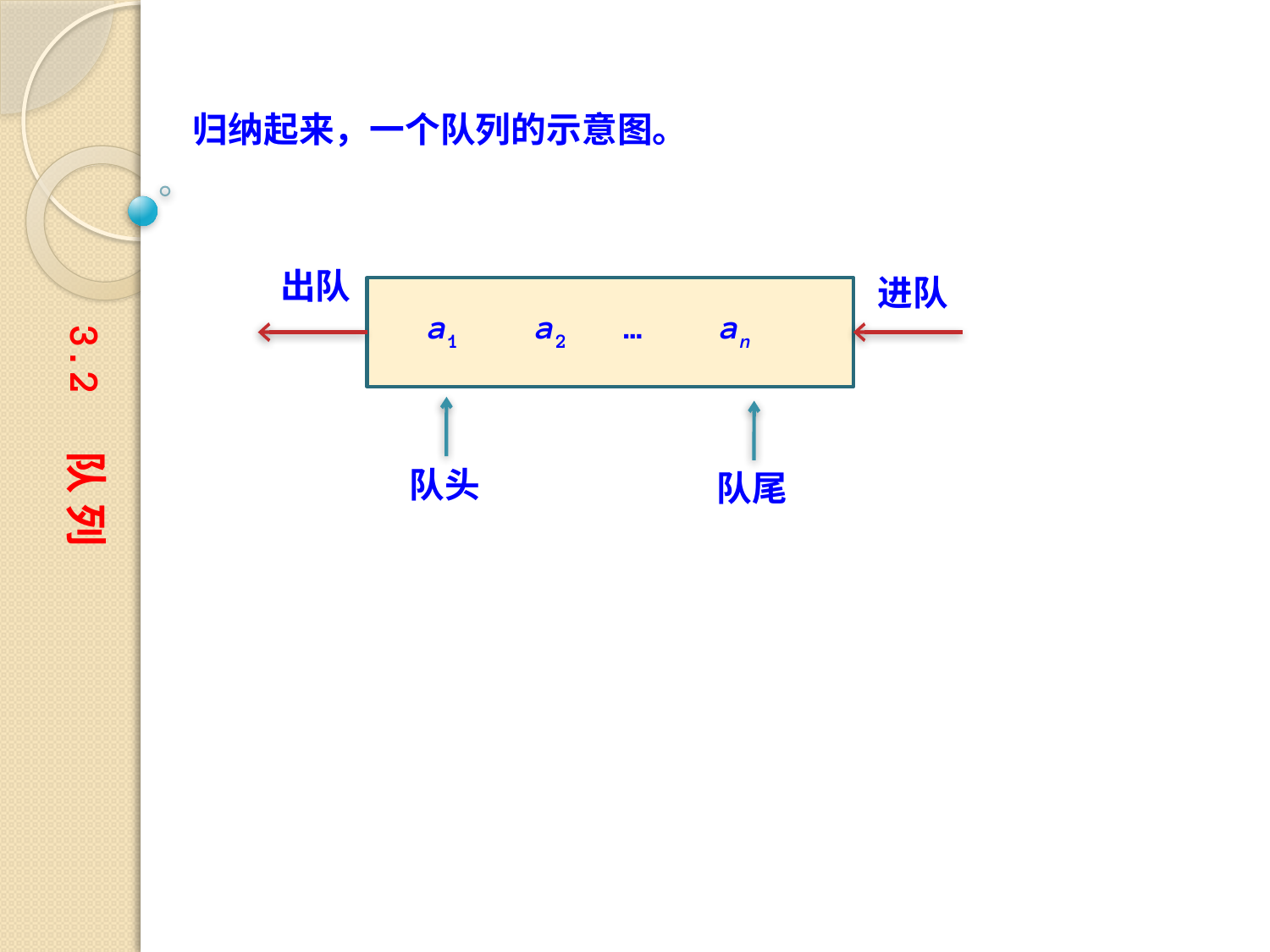

归纳起来，一个队列的示意图。
出队
进队

a1    a2   …    an
队头
队尾
3.2  队 列